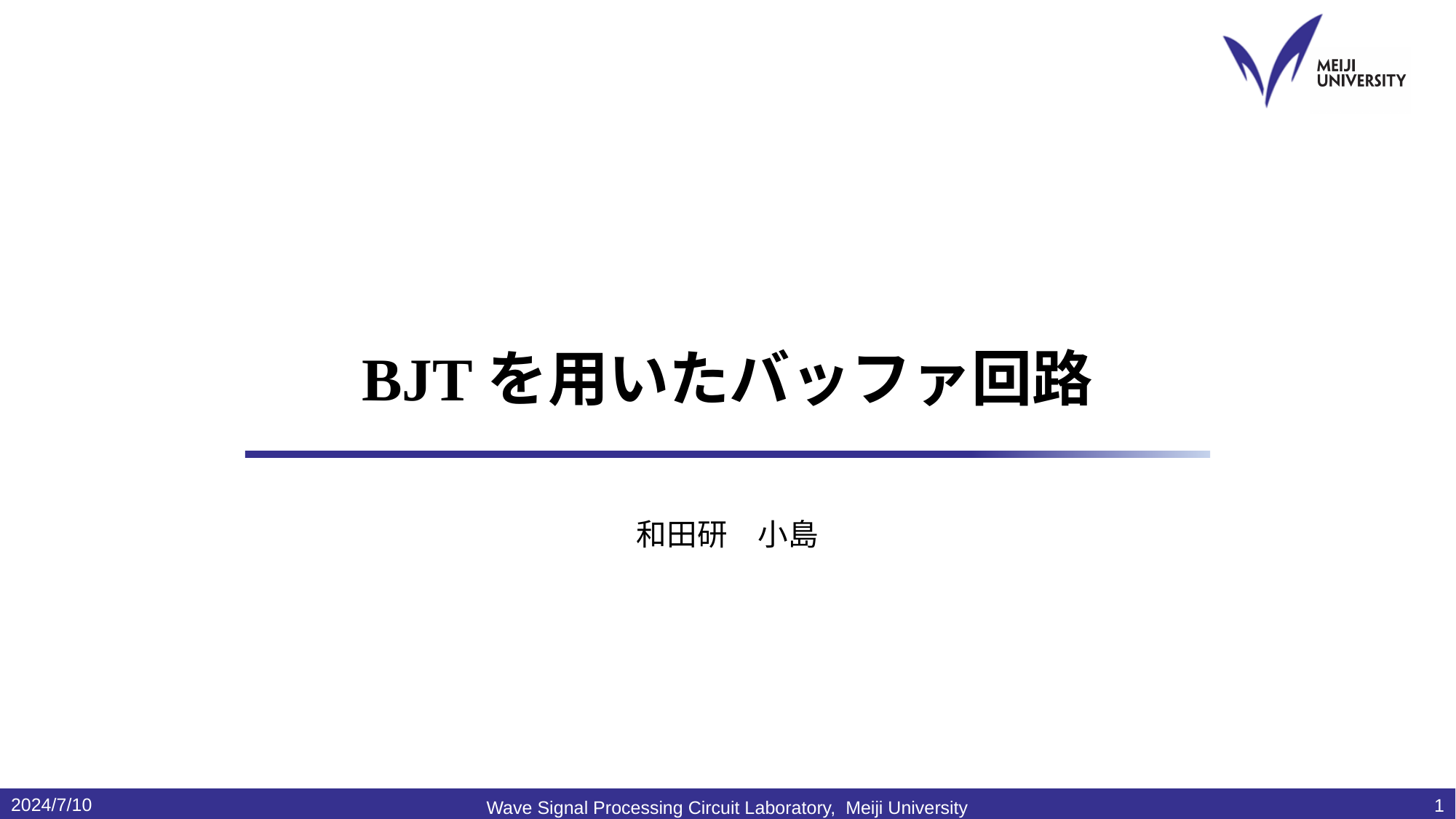

# BJTを用いたバッファ回路
和田研　小島
2024/7/10
1
Wave Signal Processing Circuit Laboratory,  Meiji University